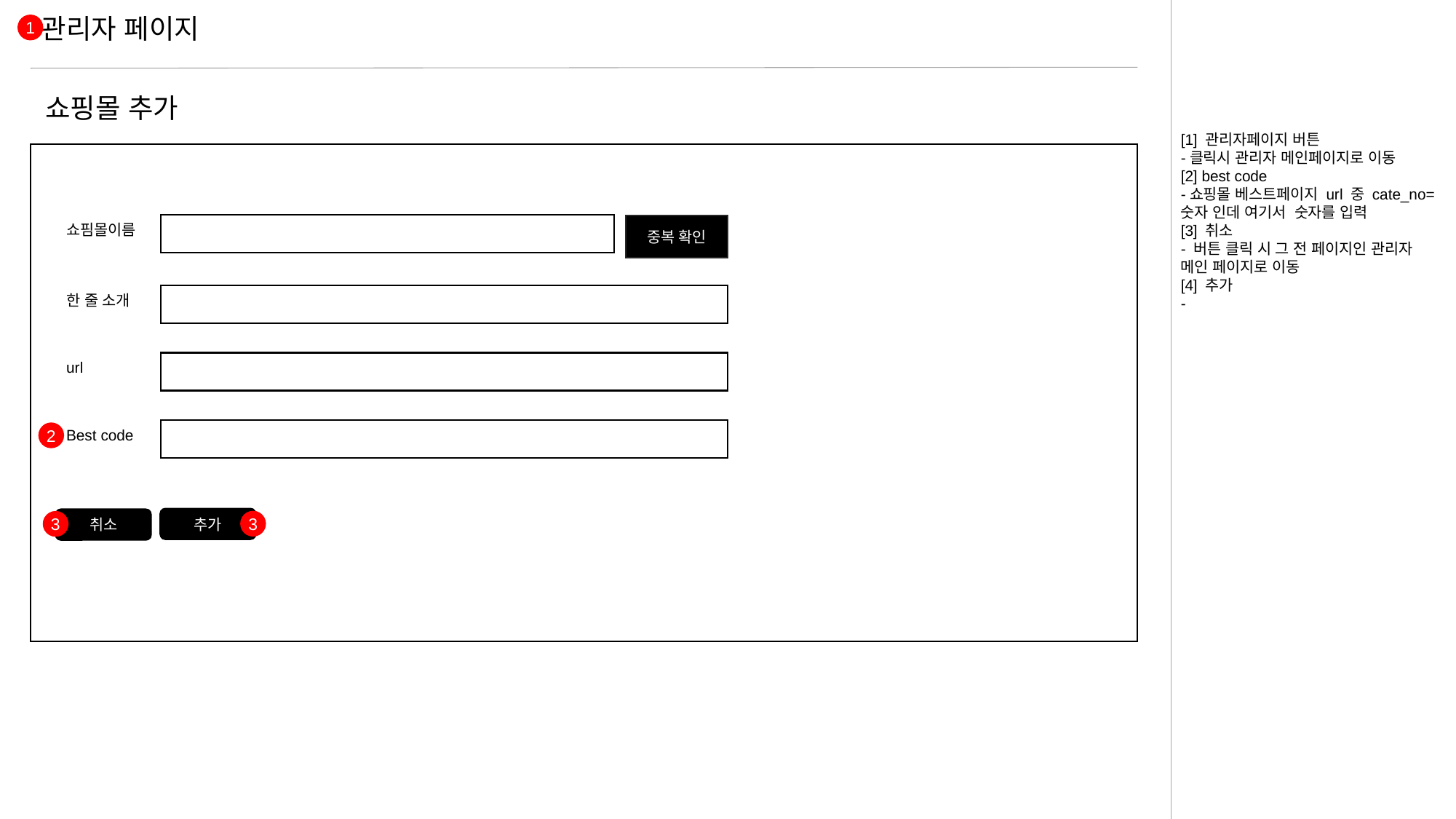

관리자 페이지
1
쇼핑몰 추가
[1] 관리자페이지 버튼
-클릭시 관리자 메인페이지로 이동
[2] best code
-쇼핑몰 베스트페이지 url 중 cate_no=숫자 인데 여기서  숫자를 입력
[3] 취소
- 버튼 클릭 시 그 전 페이지인 관리자 메인 페이지로 이동
[4] 추가
-

쇼핌몰이름

중복 확인
한 줄 소개

url

Best code

2
추가
취소
3
3